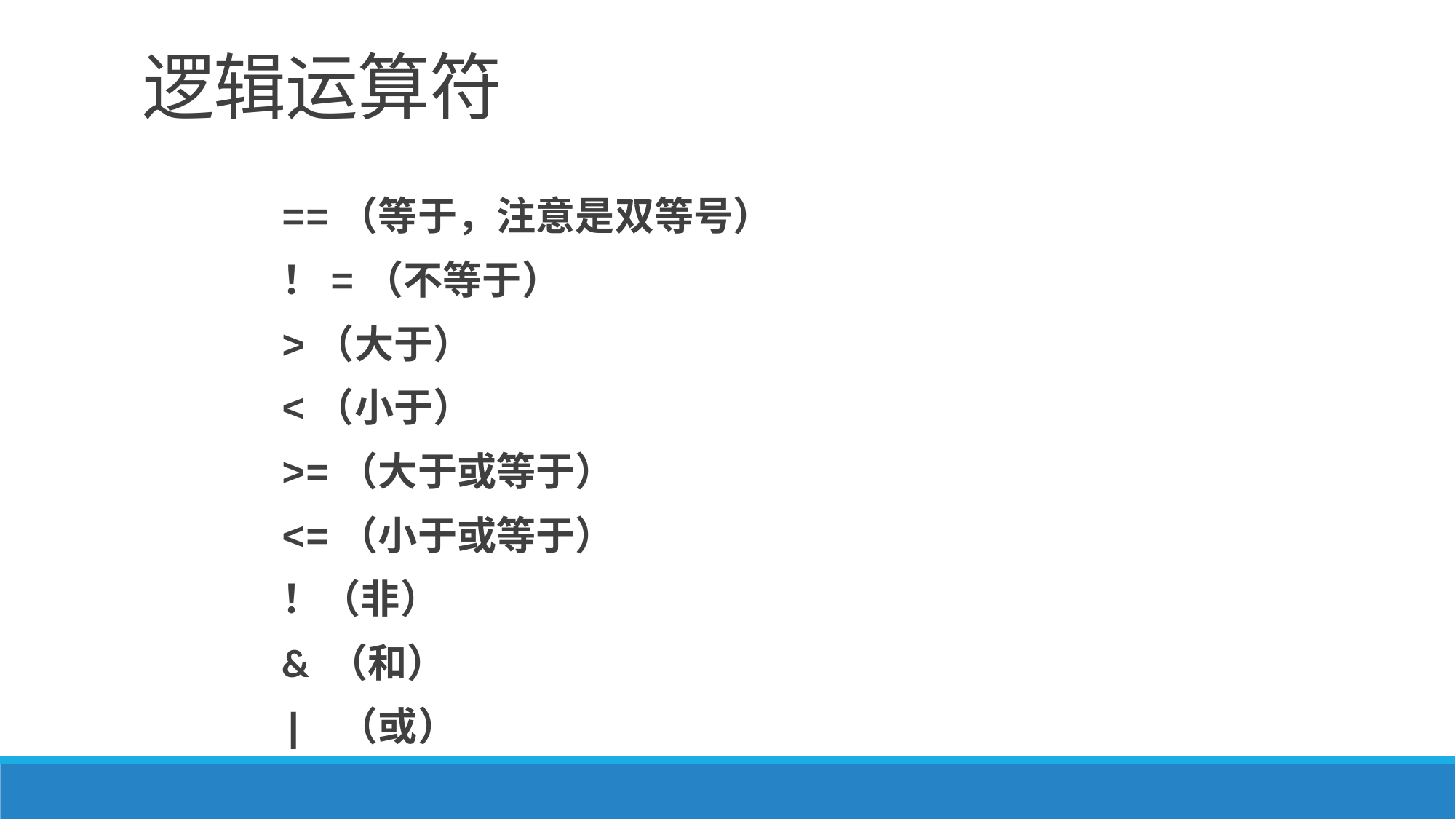

# 逻辑运算符
==（等于，注意是双等号）
！=（不等于）
>（大于）
<（小于）
>=（大于或等于）
<=（小于或等于）
！（非）
& （和）
| （或）